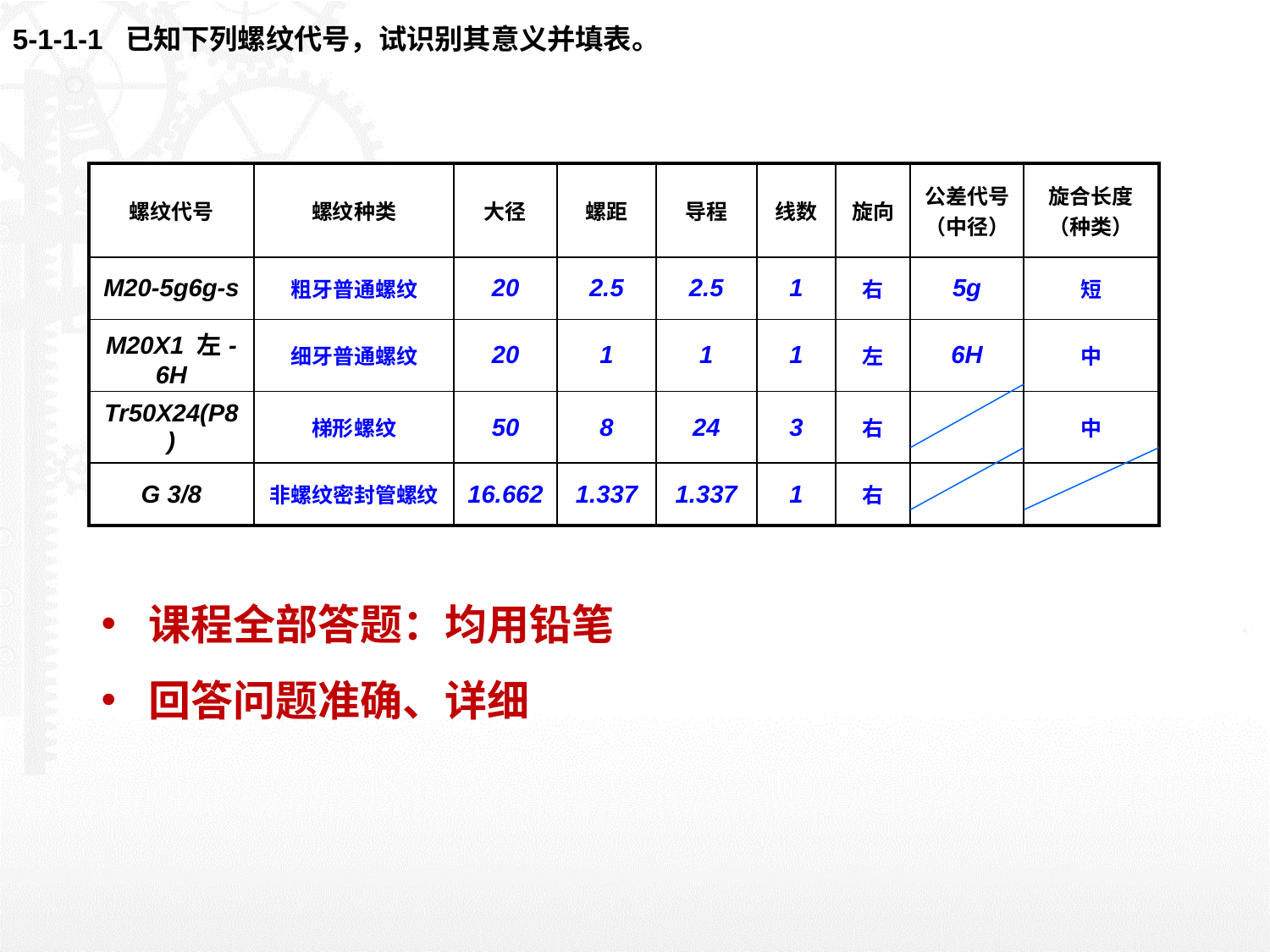

5-1-1-1  已知下列螺纹代号，试识别其意义并填表。
| 螺纹代号 | 螺纹种类 | 大径 | 螺距 | 导程 | 线数 | 旋向 | 公差代号（中径） | 旋合长度（种类） |
| --- | --- | --- | --- | --- | --- | --- | --- | --- |
| M20-5g6g-s | 粗牙普通螺纹 | 20 | 2.5 | 2.5 | 1 | 右 | 5g | 短 |
| M20X1 左-6H | 细牙普通螺纹 | 20 | 1 | 1 | 1 | 左 | 6H | 中 |
| Tr50X24(P8) | 梯形螺纹 | 50 | 8 | 24 | 3 | 右 |  | 中 |
| G 3/8 | 非螺纹密封管螺纹 | 16.662 | 1.337 | 1.337 | 1 | 右 |  |  |

课程全部答题：均用铅笔
回答问题准确、详细